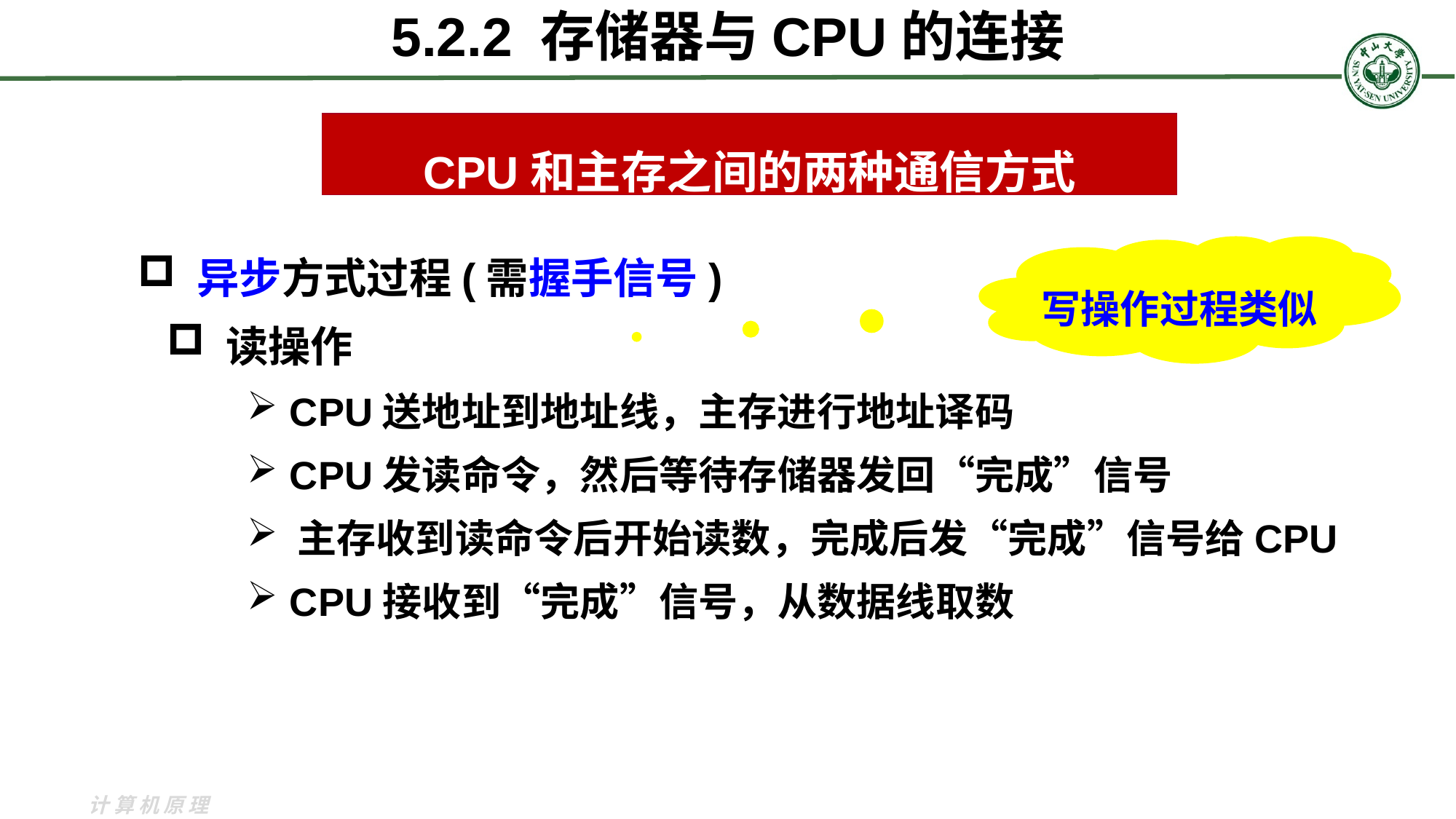

5.2.2 存储器与CPU的连接
CPU和主存之间的两种通信方式
 异步方式过程(需握手信号)
 读操作
 CPU送地址到地址线，主存进行地址译码
 CPU发读命令，然后等待存储器发回“完成”信号
 主存收到读命令后开始读数，完成后发“完成”信号给CPU
 CPU接收到“完成”信号，从数据线取数

写操作过程类似